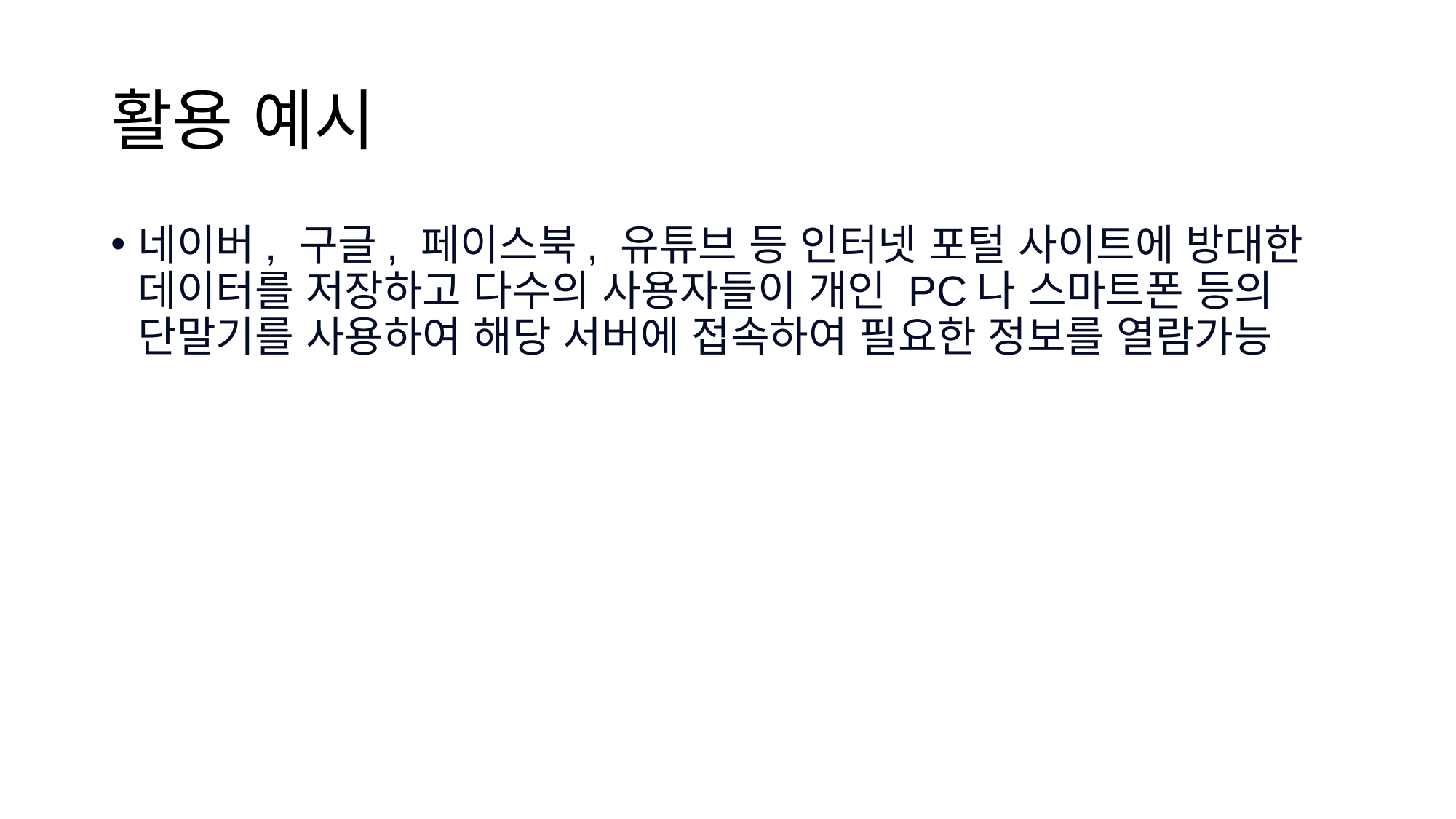

# 활용 예시
네이버, 구글, 페이스북, 유튜브 등 인터넷 포털 사이트에 방대한 데이터를 저장하고 다수의 사용자들이 개인 PC나 스마트폰 등의 단말기를 사용하여 해당 서버에 접속하여 필요한 정보를 열람가능